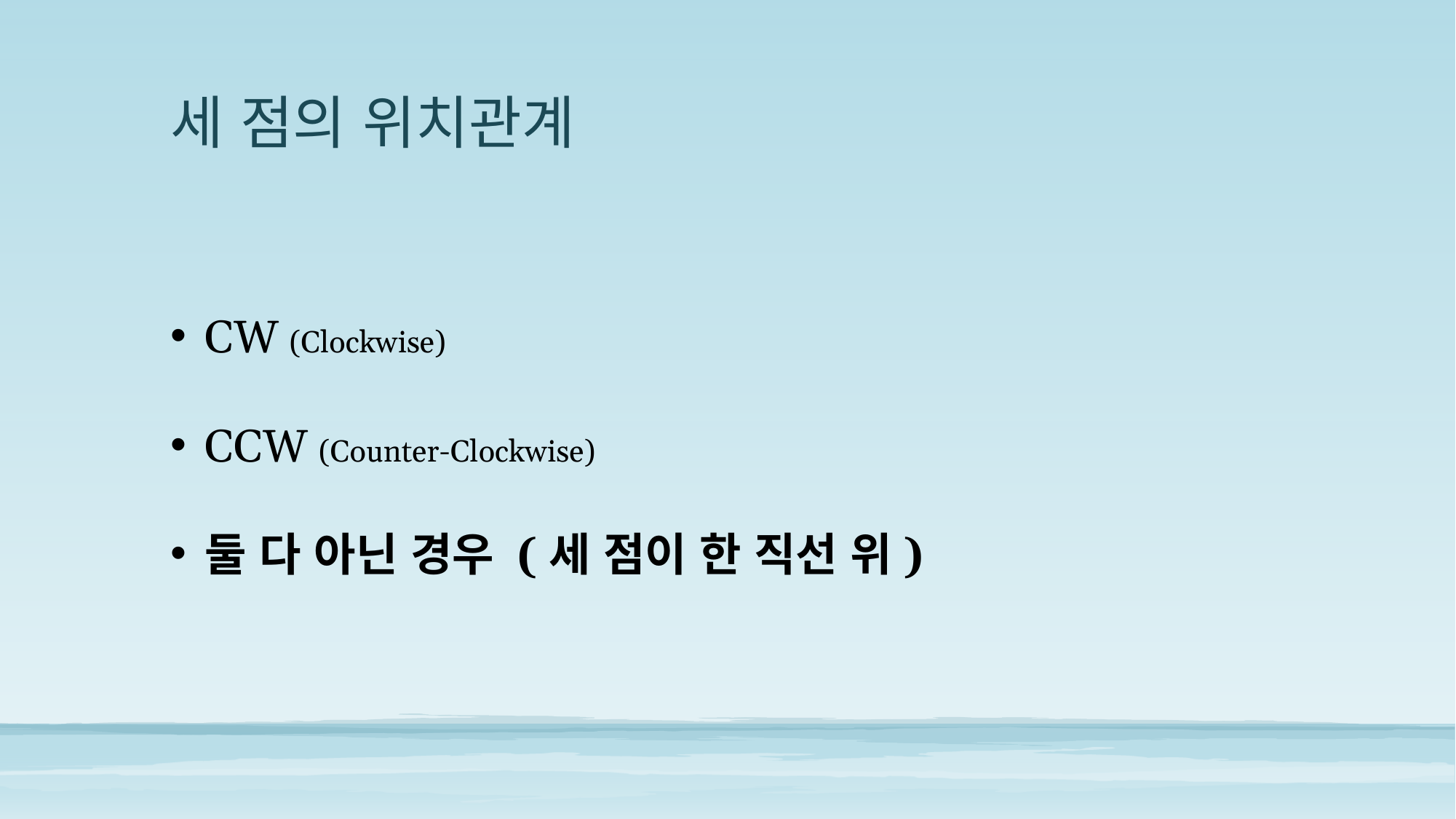

# 세 점의 위치관계
CW (Clockwise)
CCW (Counter-Clockwise)
둘 다 아닌 경우 (세 점이 한 직선 위)